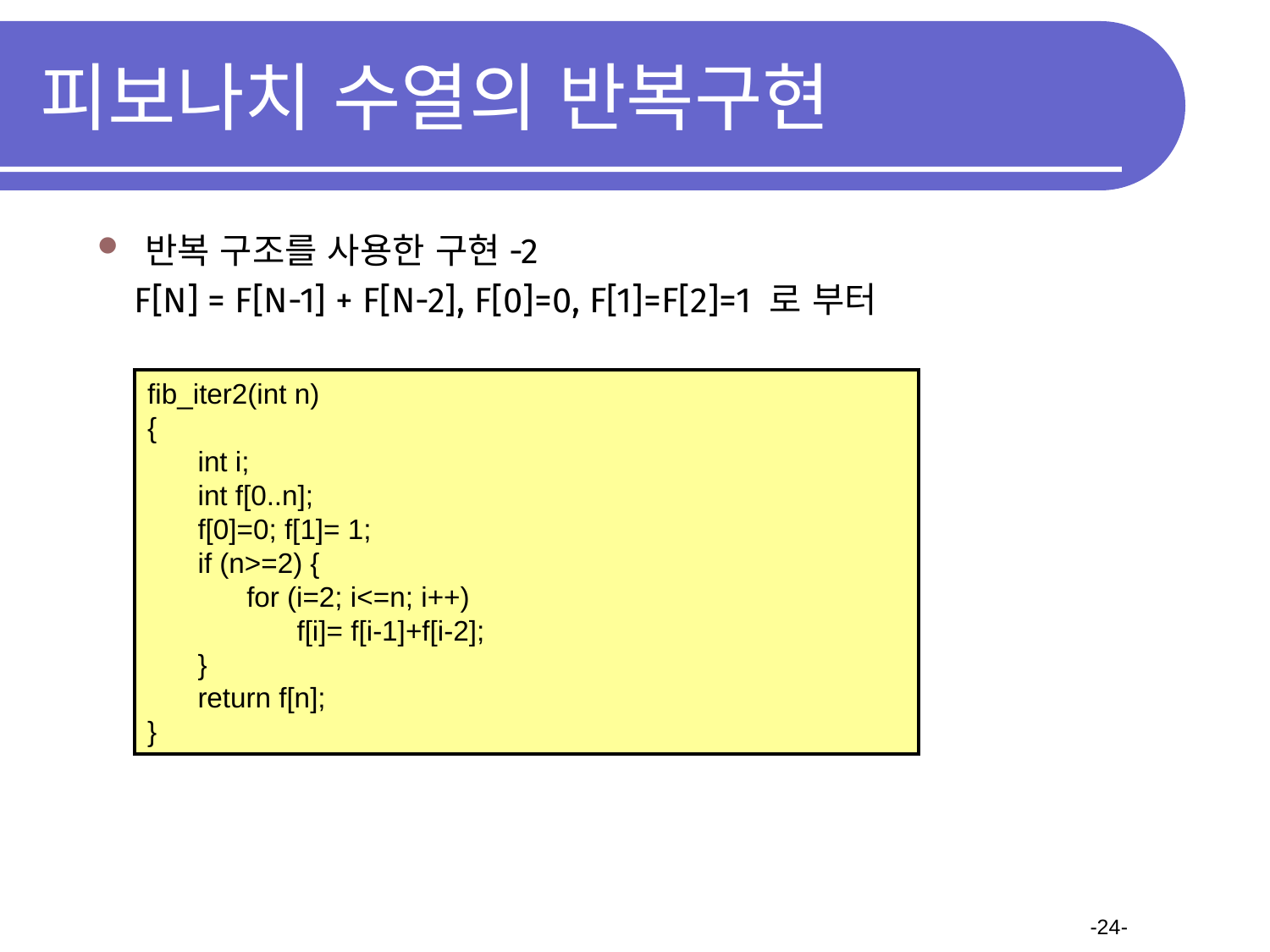

# 피보나치 수열의 반복구현
반복 구조를 사용한 구현-2
    F[N] = F[N-1] + F[N-2], F[0]=0, F[1]=F[2]=1 로 부터

fib_iter2(int n)
{
	int i;
	int f[0..n];
	f[0]=0; f[1]= 1;
	if (n>=2) {
		for (i=2; i<=n; i++)
			f[i]= f[i-1]+f[i-2];
	}
	return f[n];
}